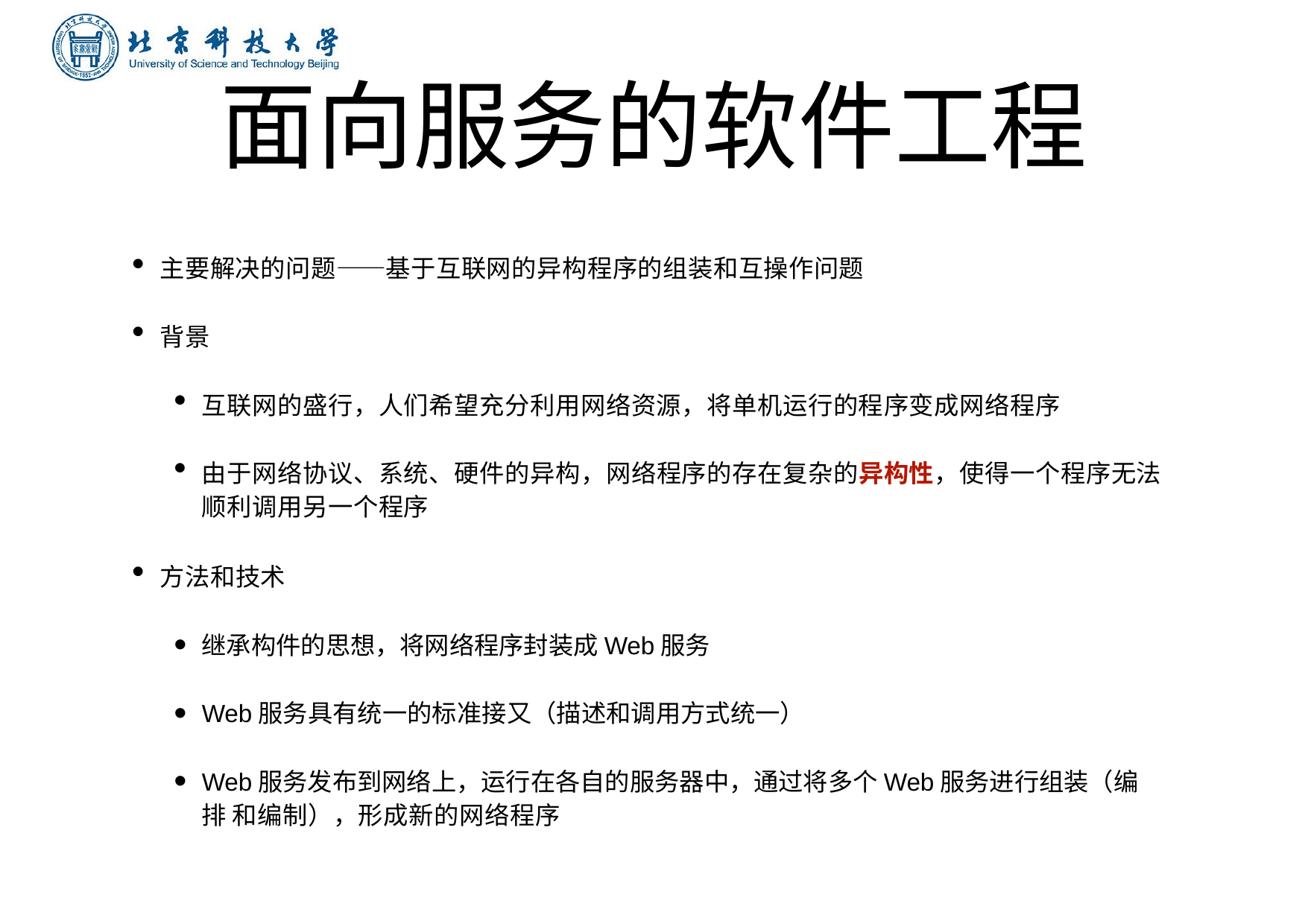

# 面向服务的软件⼯程
主要解决的问题——基于互联⽹的异构程序的组装和互操作问题
背景
互联⽹的盛⾏，⼈们希望充分利⽤⽹络资源，将单机运⾏的程序变成⽹络程序
由于⽹络协议、系统、硬件的异构，⽹络程序的存在复杂的异构性，使得⼀个程序⽆法 顺利调⽤另⼀个程序

⽅法和技术
继承构件的思想，将⽹络程序封装成Web服务
Web服务具有统⼀的标准接⼜（描述和调⽤⽅式统⼀）
Web服务发布到⽹络上，运⾏在各⾃的服务器中，通过将多个Web服务进⾏组装（编排 和编制），形成新的⽹络程序